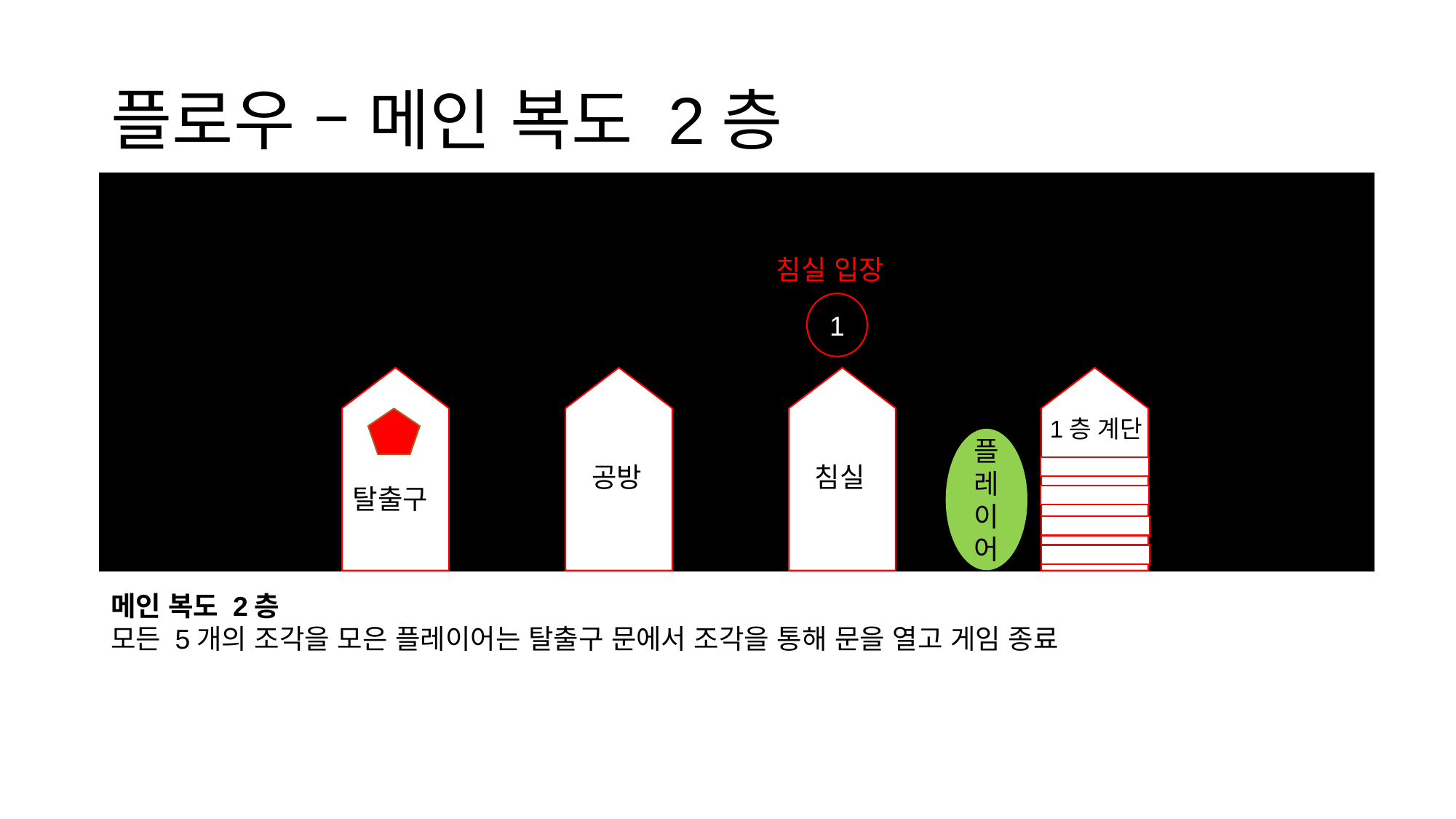

# 플로우 – 메인 복도 2층

1층 계단
플레이어

침실
공방
탈출구

침실 입장
1
메인 복도 2층
모든 5개의 조각을 모은 플레이어는 탈출구 문에서 조각을 통해 문을 열고 게임 종료